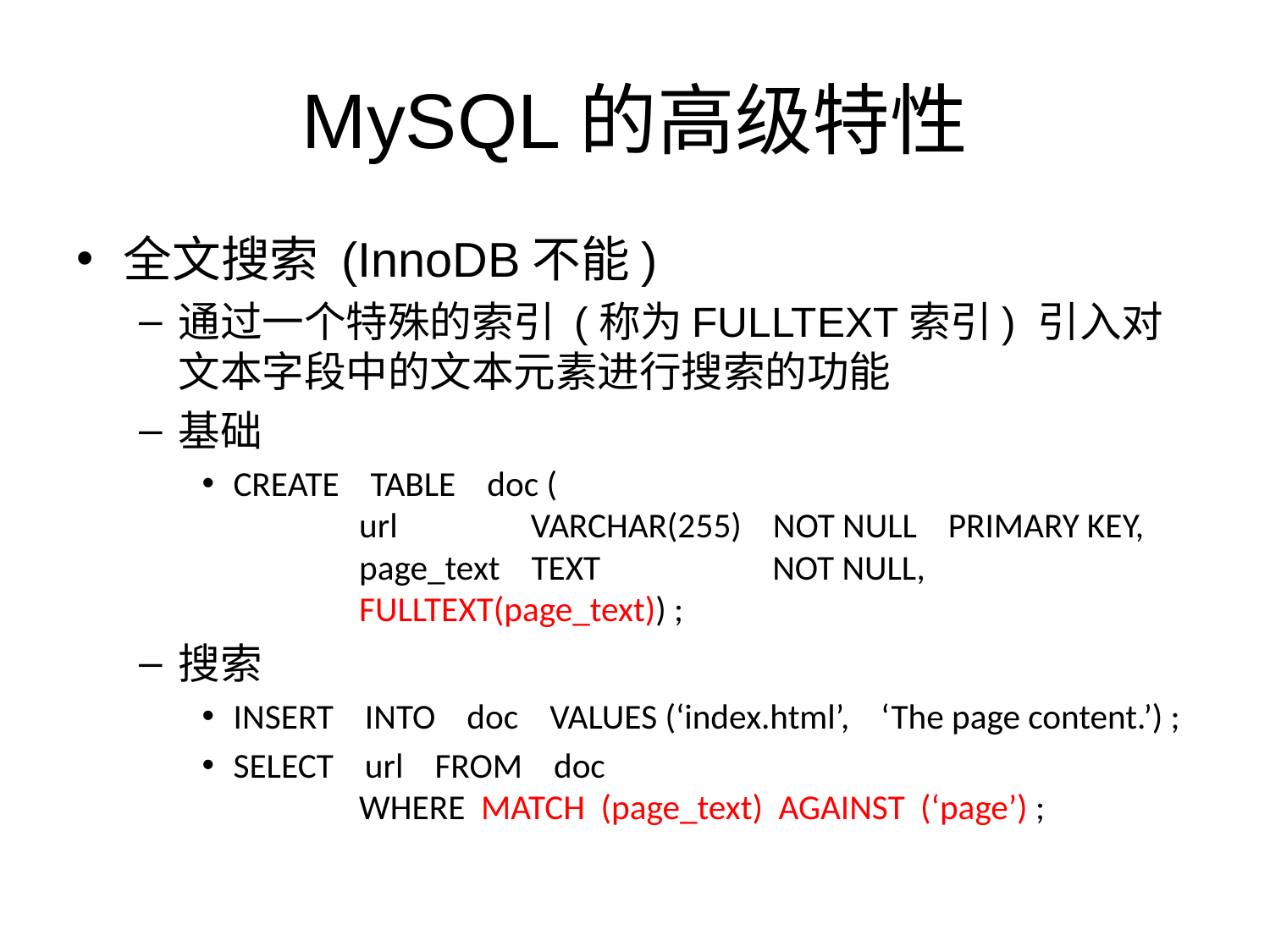

# MySQL的高级特性
全文搜索 (InnoDB不能)
通过一个特殊的索引 (称为FULLTEXT索引) 引入对文本字段中的文本元素进行搜索的功能
基础
CREATE    TABLE    doc (
	url                 VARCHAR(255)    NOT NULL    PRIMARY KEY,
	page_text    TEXT                      NOT NULL,
	FULLTEXT(page_text)) ;
搜索
INSERT    INTO    doc    VALUES (‘index.html’,    ‘The page content.’) ;
SELECT    url    FROM    doc
	WHERE  MATCH  (page_text)  AGAINST  (‘page’) ;